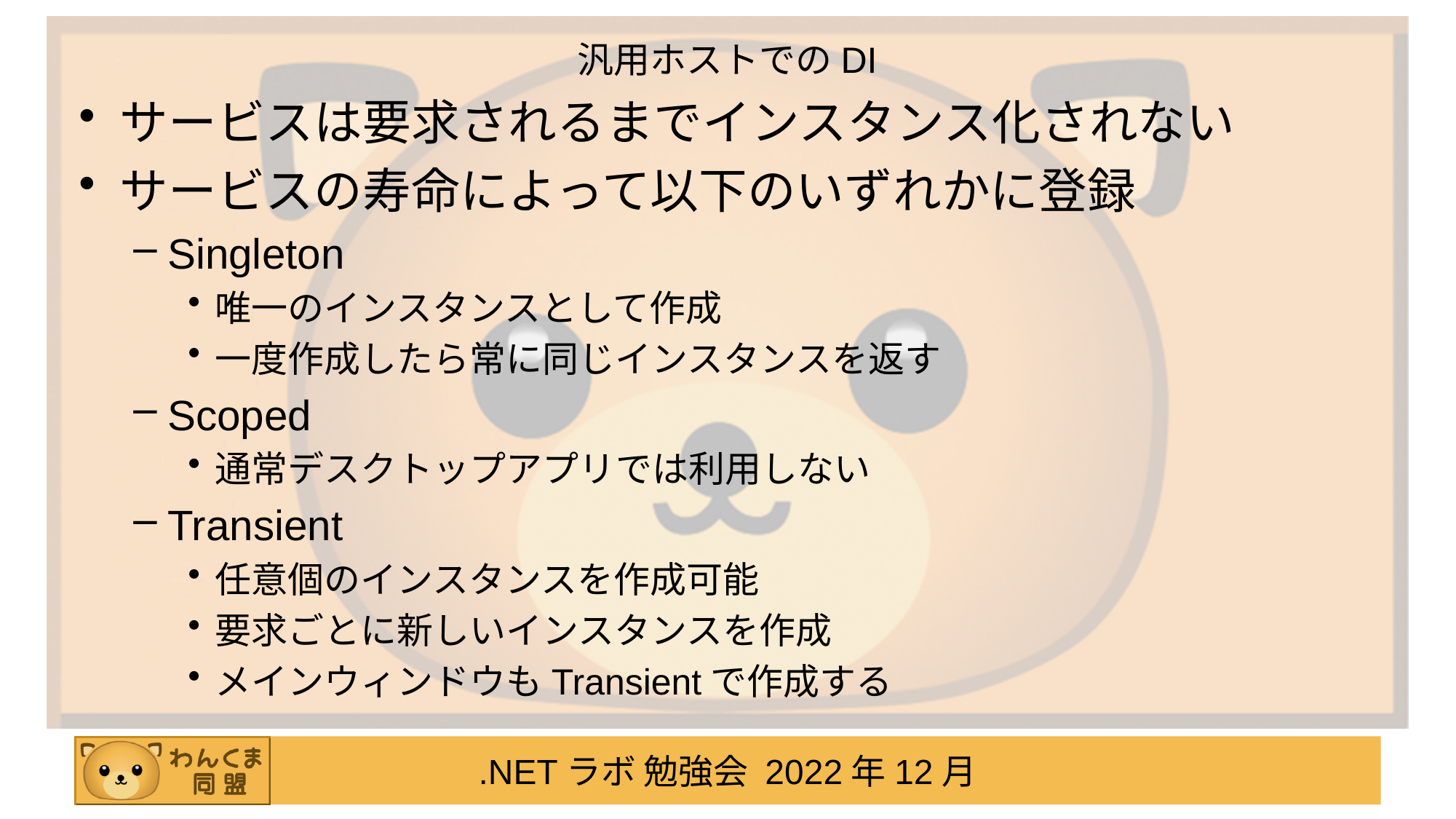

# 汎用ホストでのDI
サービスは要求されるまでインスタンス化されない
サービスの寿命によって以下のいずれかに登録
Singleton
唯一のインスタンスとして作成
一度作成したら常に同じインスタンスを返す
Scoped
通常デスクトップアプリでは利用しない
Transient
任意個のインスタンスを作成可能
要求ごとに新しいインスタンスを作成
メインウィンドウもTransientで作成する